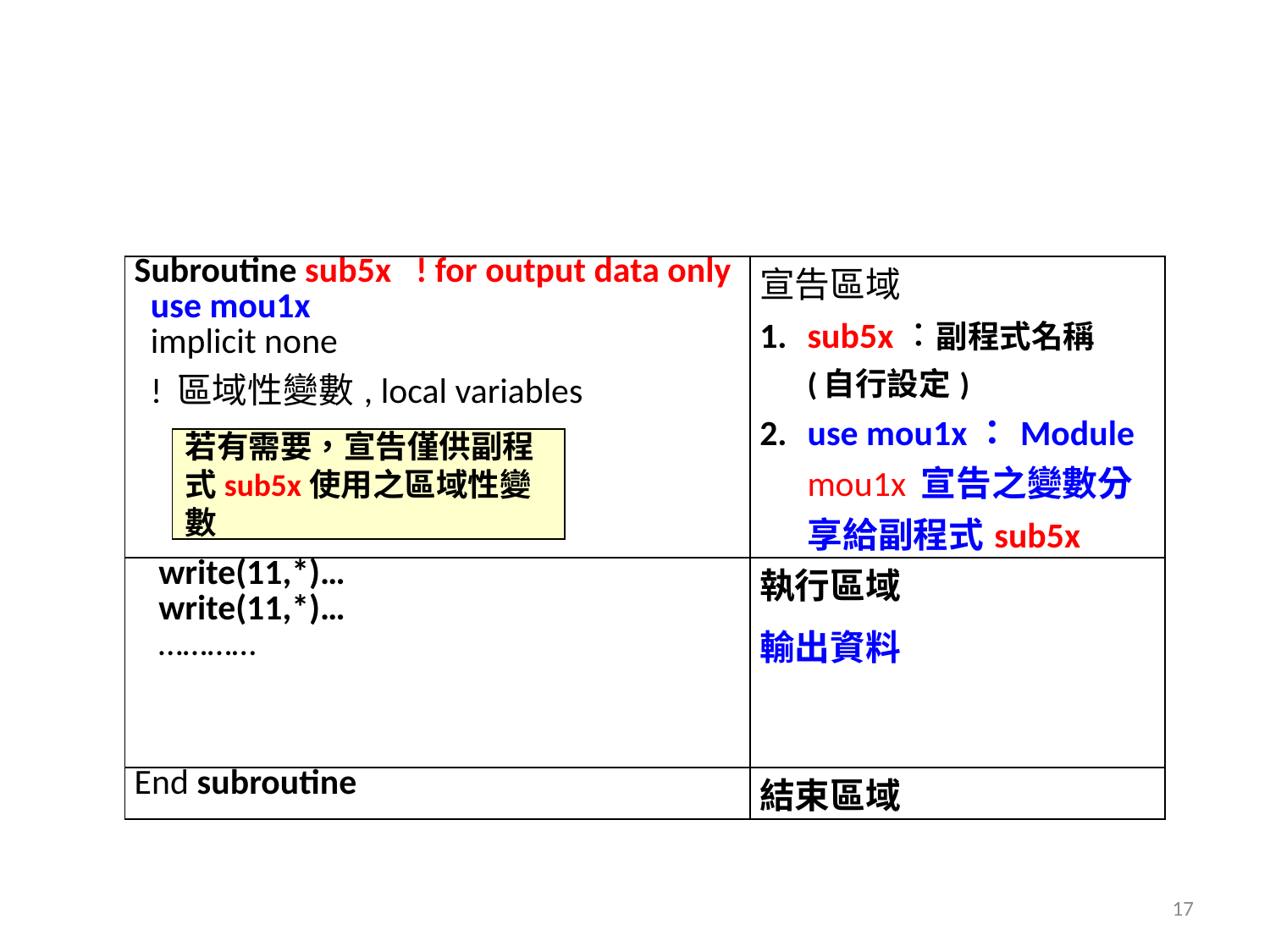

| Subroutine sub5x ! for output data only use mou1x implicit none ! 區域性變數, local variables | 宣告區域 sub5x：副程式名稱 (自行設定) use mou1x：Module mou1x 宣告之變數分享給副程式sub5x |
| --- | --- |
| write(11,\*)… write(11,\*)… ………… | 執行區域 輸出資料 |
| End subroutine | 結束區域 |
若有需要，宣告僅供副程式sub5x使用之區域性變數
17